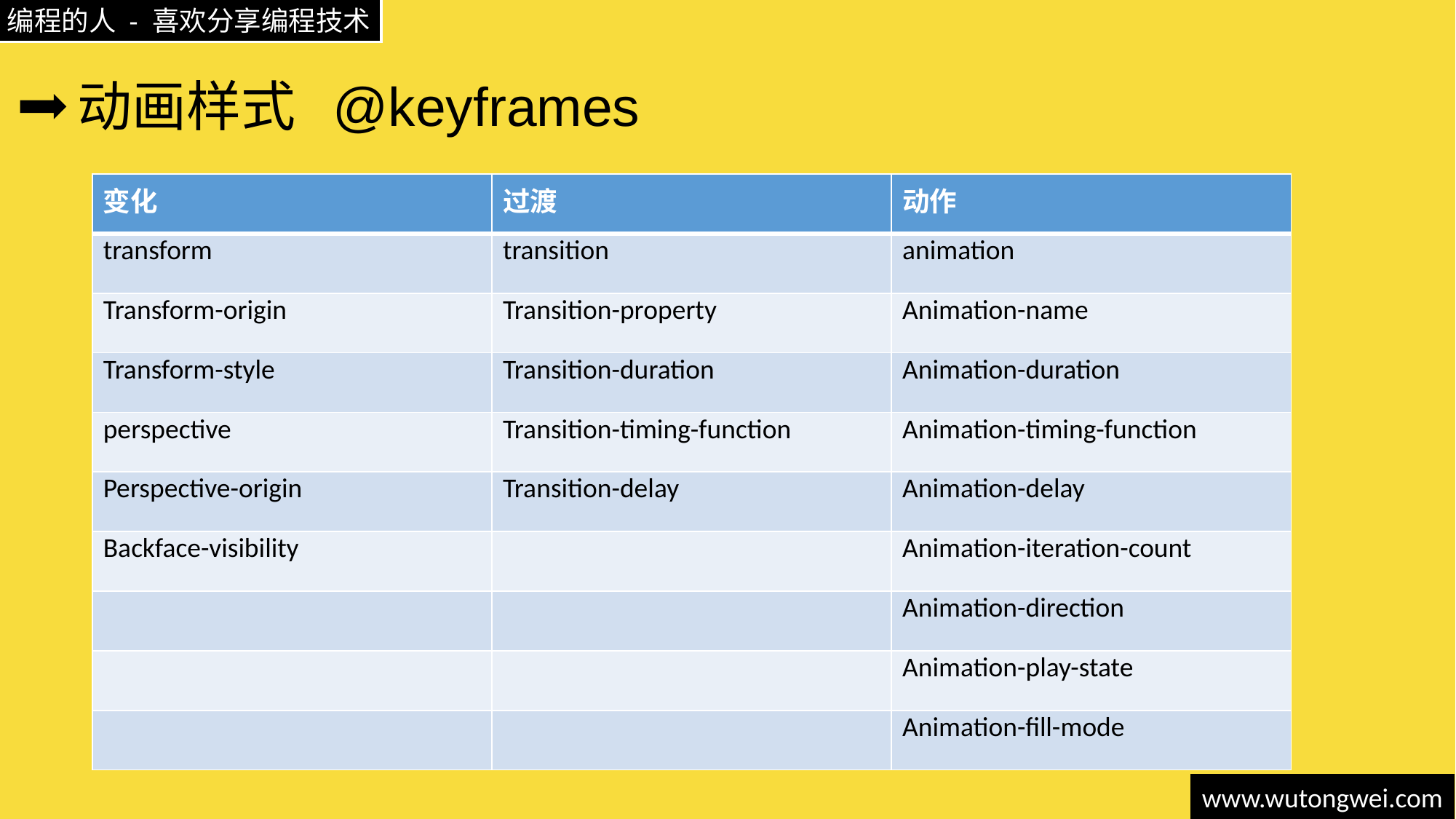

# 动画样式  @keyframes
| 变化 | 过渡 | 动作 |
| --- | --- | --- |
| transform | transition | animation |
| Transform-origin | Transition-property | Animation-name |
| Transform-style | Transition-duration | Animation-duration |
| perspective | Transition-timing-function | Animation-timing-function |
| Perspective-origin | Transition-delay | Animation-delay |
| Backface-visibility |  | Animation-iteration-count |
|  |  | Animation-direction |
|  |  | Animation-play-state |
|  |  | Animation-fill-mode |